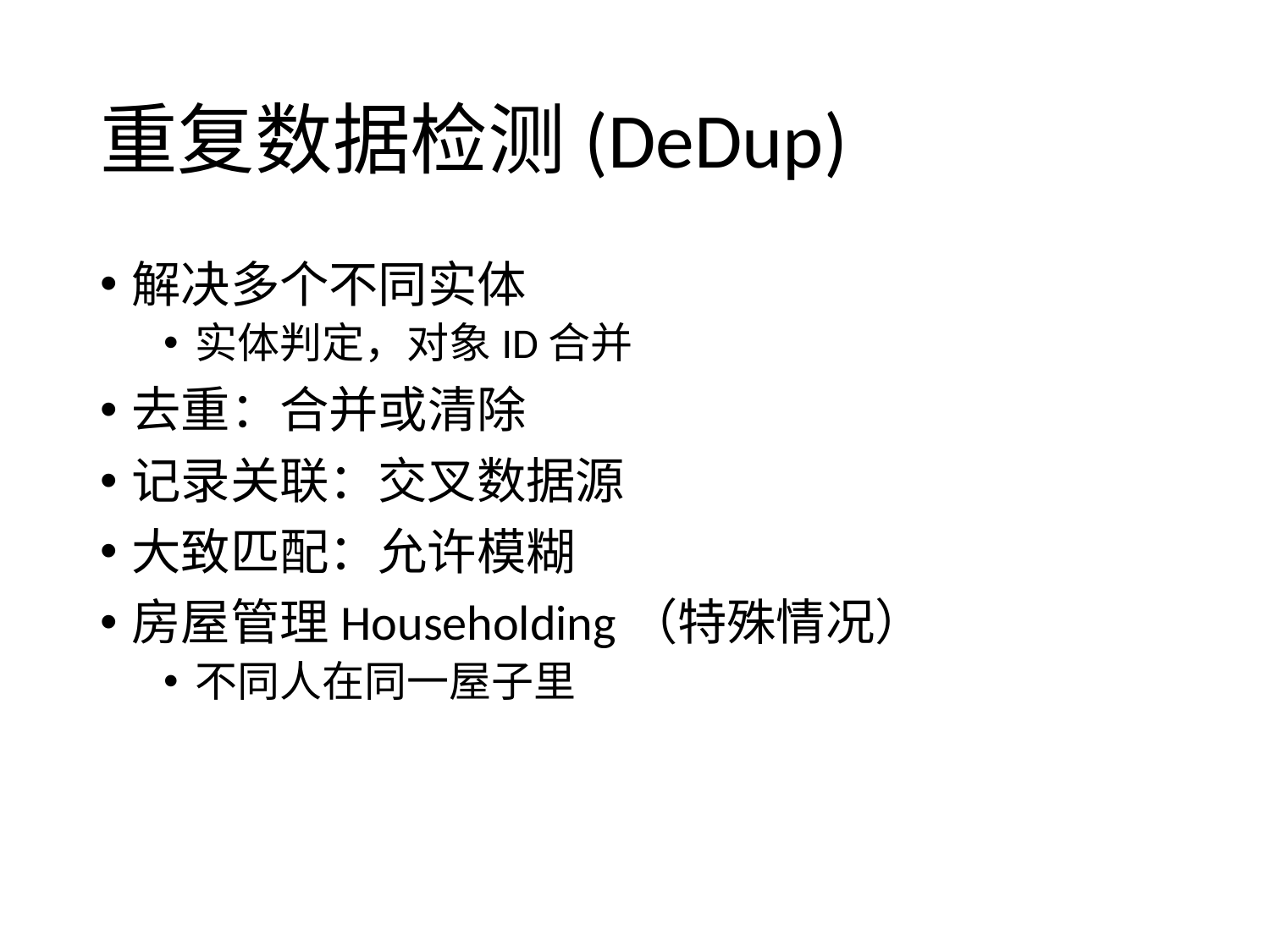

# 重复数据检测(DeDup)
解决多个不同实体
实体判定，对象ID合并
去重：合并或清除
记录关联：交叉数据源
大致匹配：允许模糊
房屋管理Householding（特殊情况）
不同人在同一屋子里